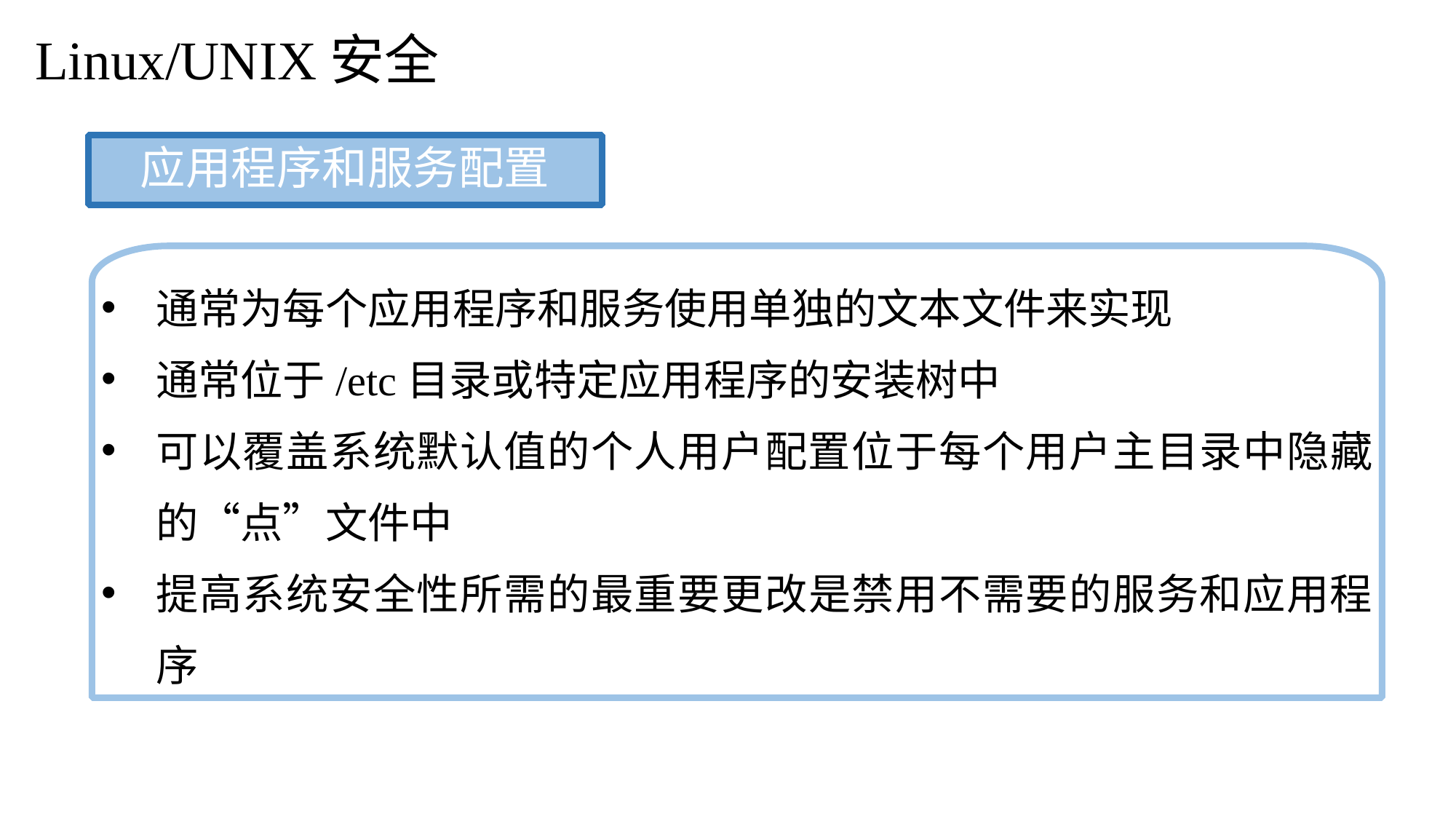

Linux/UNIX安全

应用程序和服务配置
通常为每个应用程序和服务使用单独的文本文件来实现
通常位于/etc目录或特定应用程序的安装树中
可以覆盖系统默认值的个人用户配置位于每个用户主目录中隐藏的“点”文件中
提高系统安全性所需的最重要更改是禁用不需要的服务和应用程序